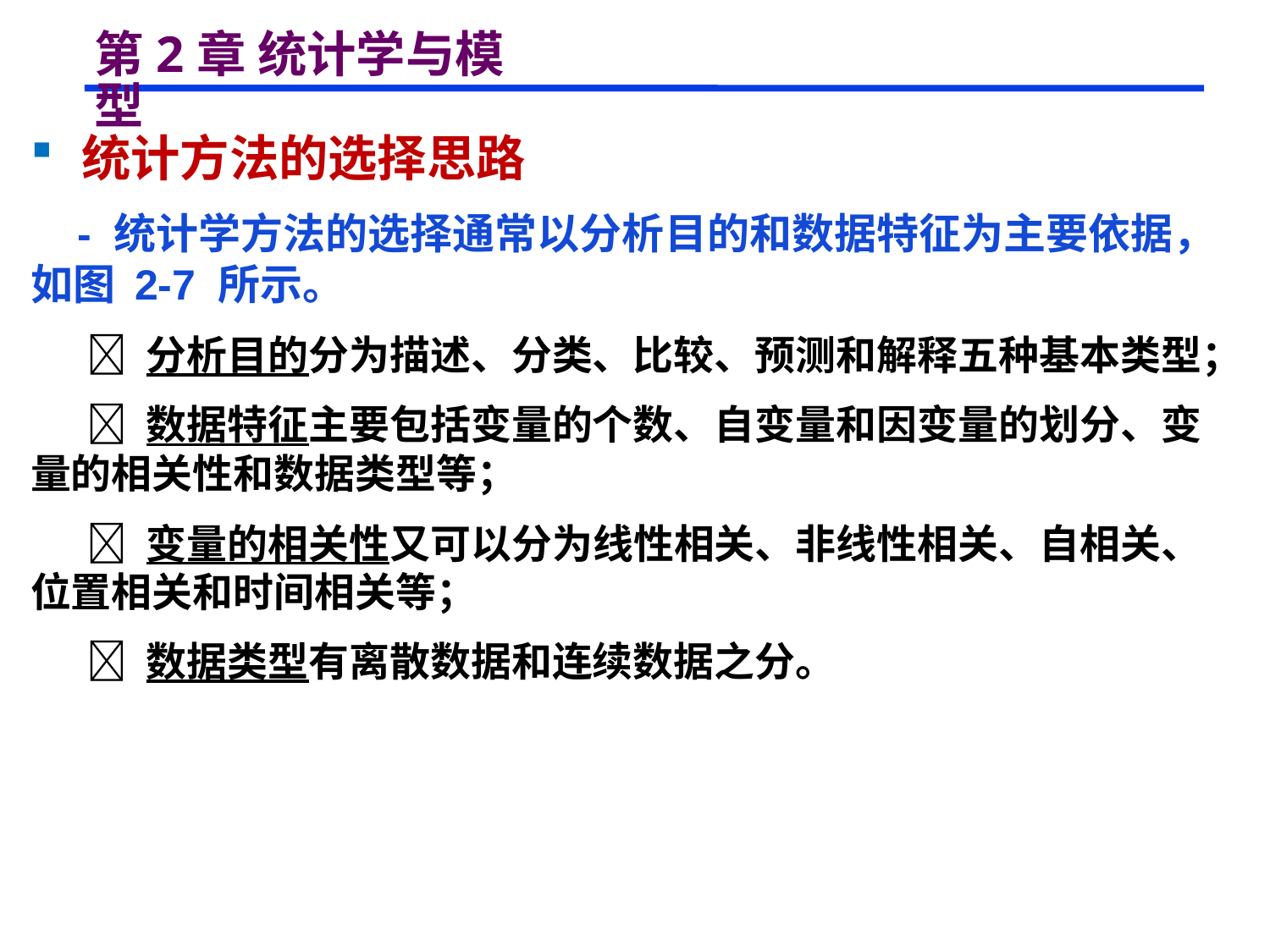

# 第2章 统计学与模型
 统计方法的选择思路
    - 统计学方法的选择通常以分析目的和数据特征为主要依据，如图 2-7 所示。
      • 分析目的分为描述、分类、比较、预测和解释五种基本类型；
      • 数据特征主要包括变量的个数、自变量和因变量的划分、变量的相关性和数据类型等；
      • 变量的相关性又可以分为线性相关、非线性相关、自相关、位置相关和时间相关等；
      • 数据类型有离散数据和连续数据之分。